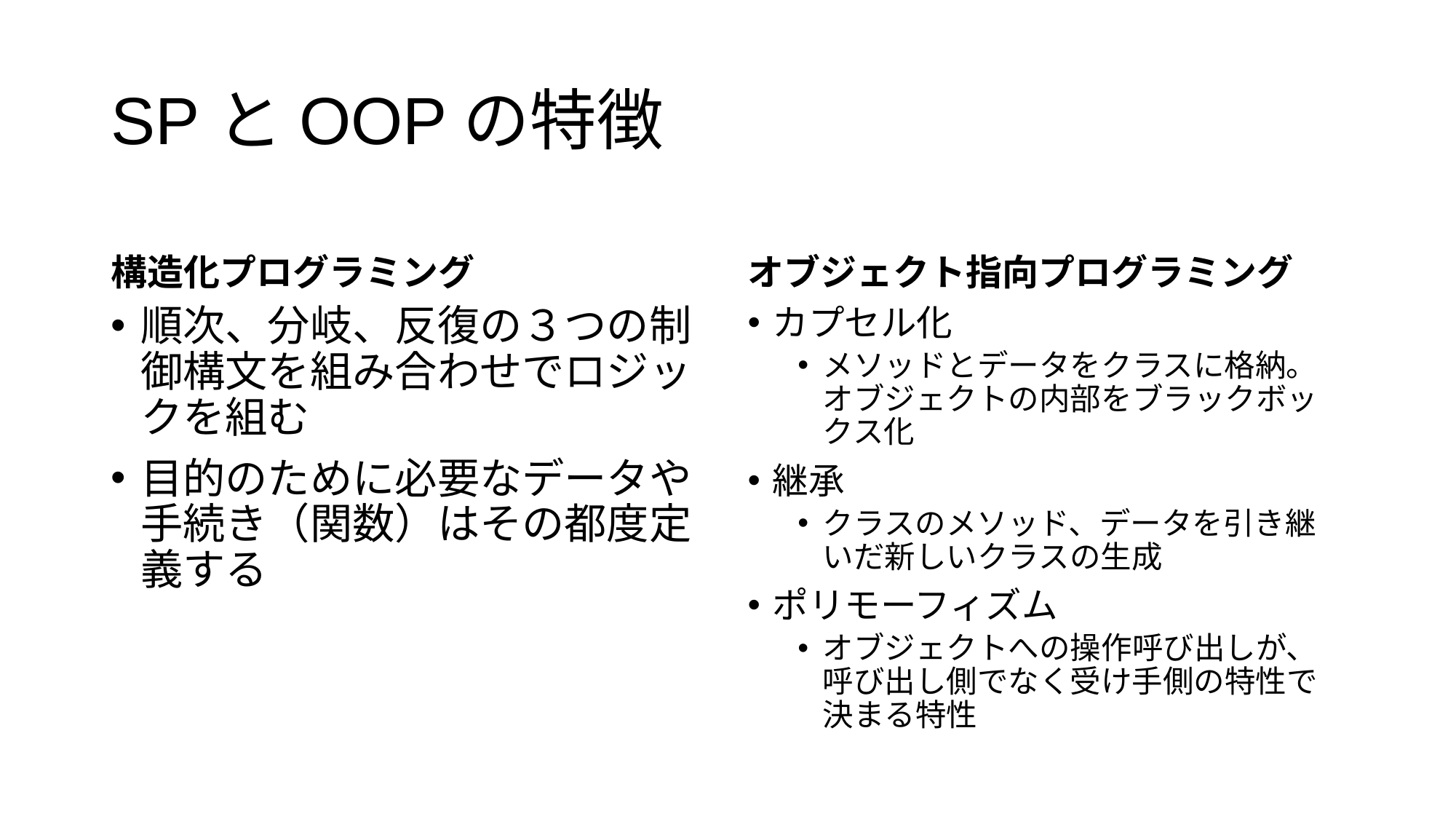

# SPとOOPの特徴
構造化プログラミング
オブジェクト指向プログラミング
順次、分岐、反復の３つの制御構文を組み合わせでロジックを組む
目的のために必要なデータや手続き（関数）はその都度定義する
カプセル化
メソッドとデータをクラスに格納。オブジェクトの内部をブラックボックス化
継承
クラスのメソッド、データを引き継いだ新しいクラスの生成
ポリモーフィズム
オブジェクトへの操作呼び出しが、呼び出し側でなく受け手側の特性で決まる特性